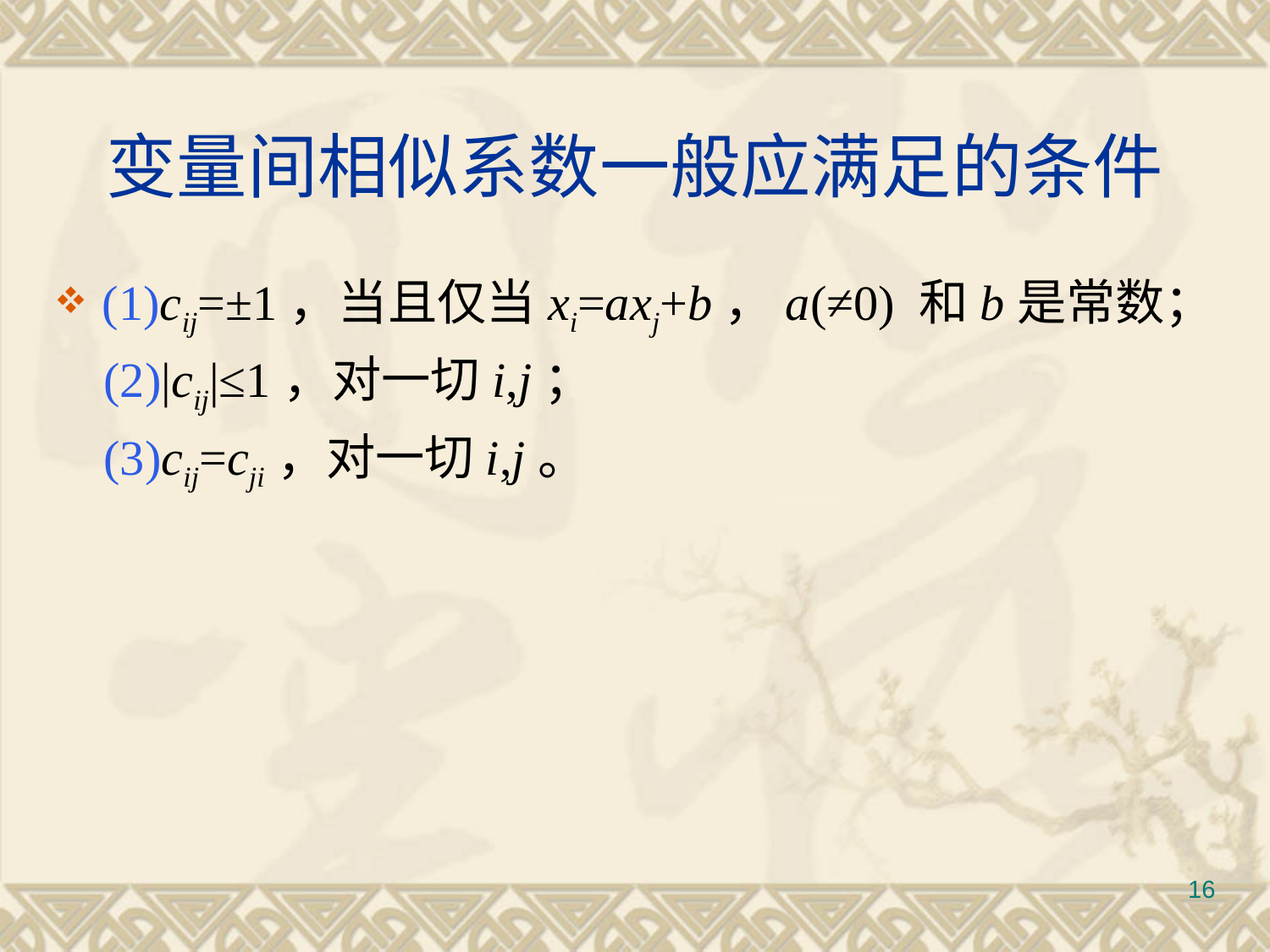

# 变量间相似系数一般应满足的条件
(1)cij=±1，当且仅当xi=axj+b，a(≠0) 和b是常数；
    (2)|cij|≤1，对一切i,j；
    (3)cij=cji，对一切i,j。
16